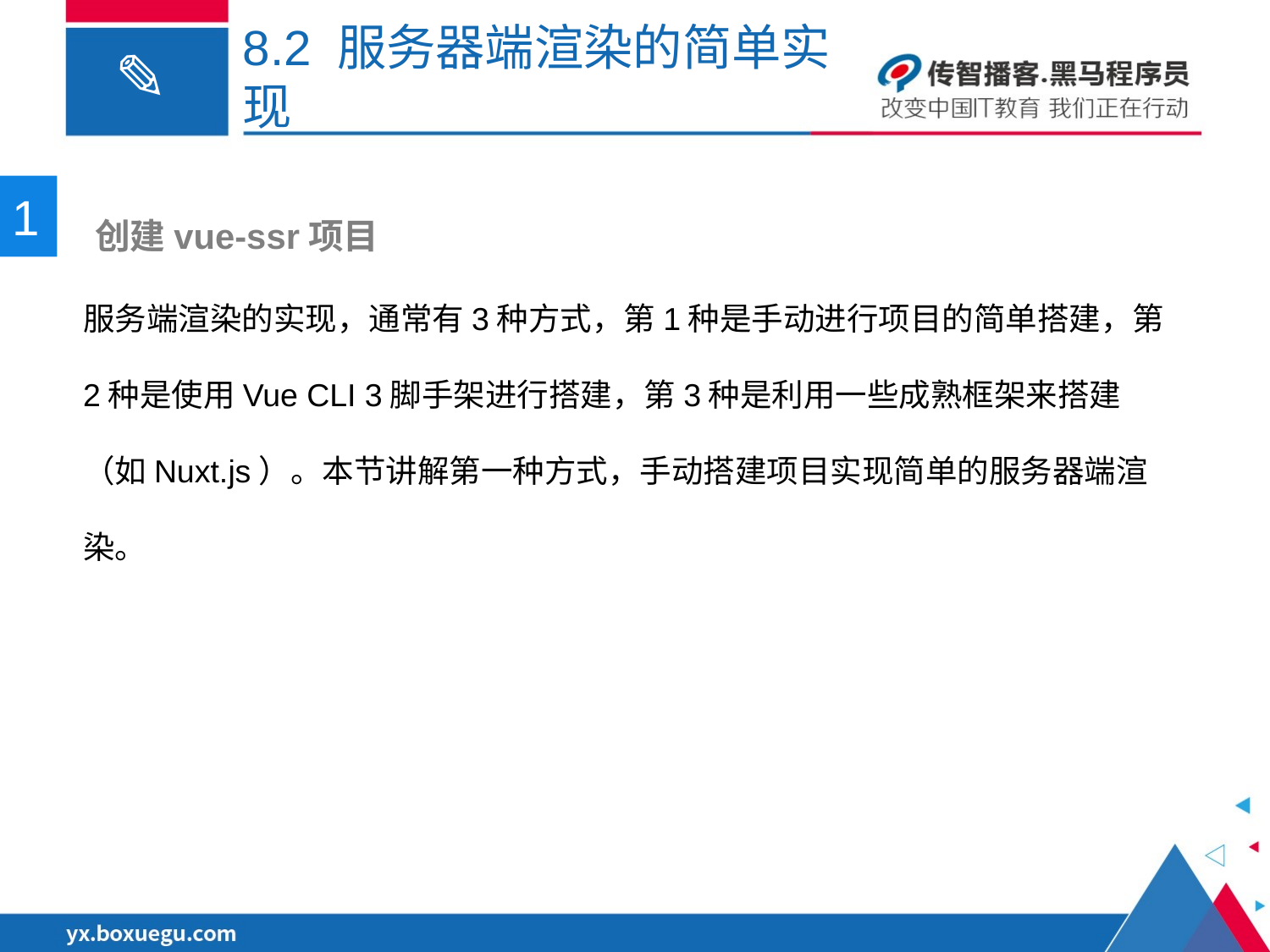

# 8.2 服务器端渲染的简单实现

1
  创建vue-ssr项目
服务端渲染的实现，通常有3种方式，第1种是手动进行项目的简单搭建，第2种是使用Vue CLI 3脚手架进行搭建，第3种是利用一些成熟框架来搭建（如Nuxt.js）。本节讲解第一种方式，手动搭建项目实现简单的服务器端渲染。